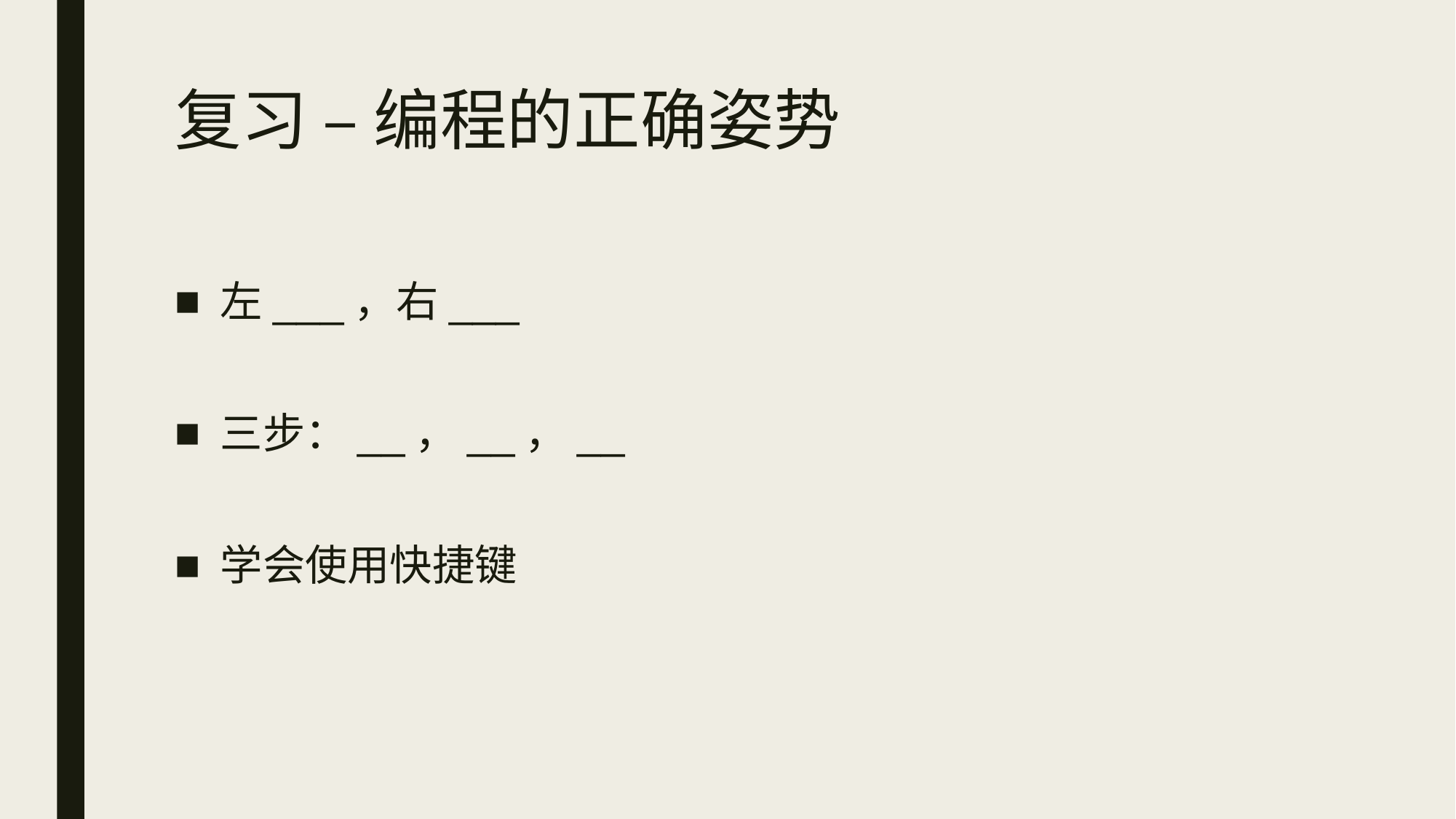

# 复习 – 编程的正确姿势
左___，右___

三步：__，__，__

学会使用快捷键